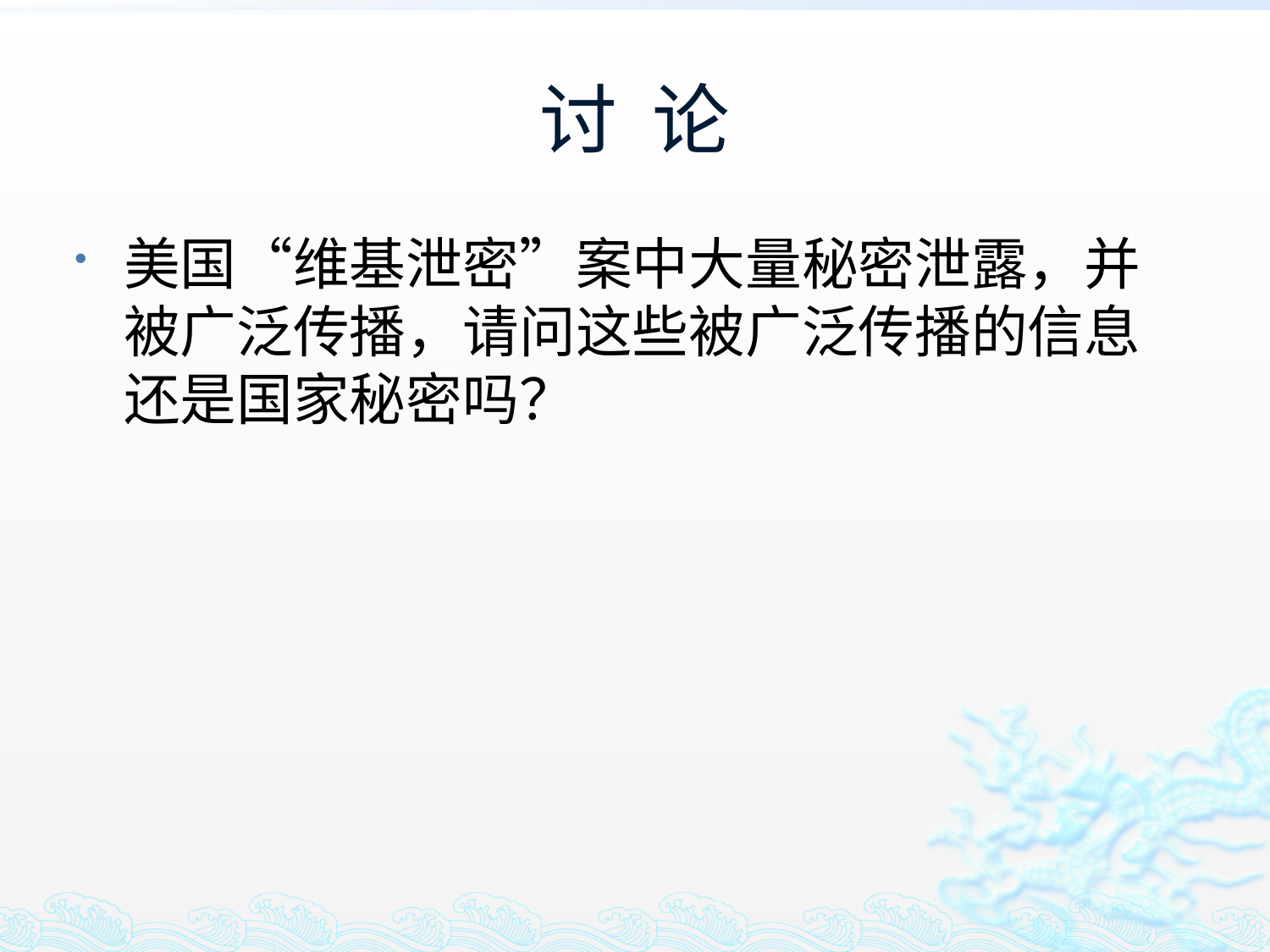

# 讨  论
美国“维基泄密”案中大量秘密泄露，并被广泛传播，请问这些被广泛传播的信息还是国家秘密吗？